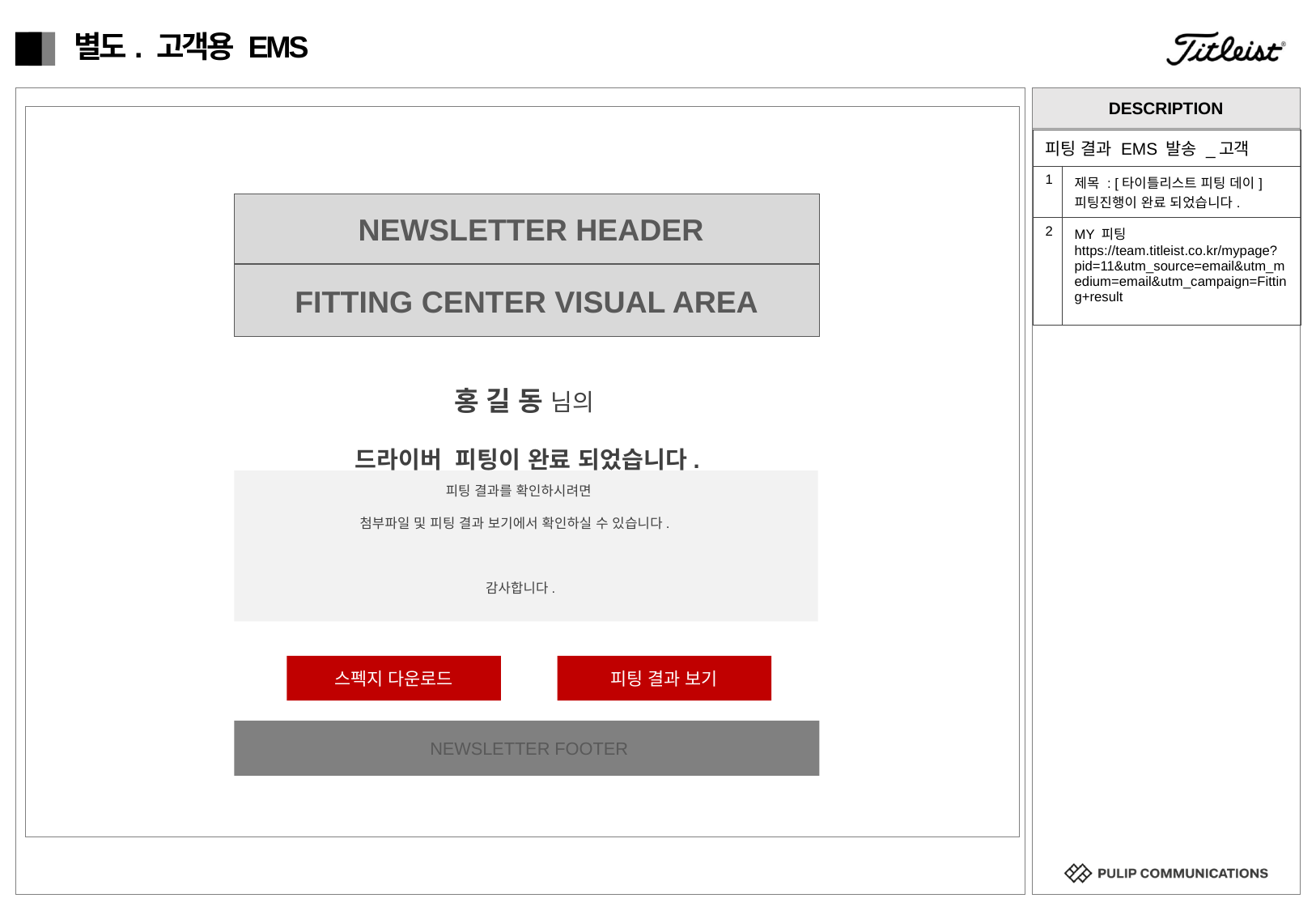

# 별도. 고객용 EMS

| 피팅 결과 EMS 발송 \_고객 |  |
| --- | --- |
| 1 | 제목 : [타이틀리스트 피팅 데이] 피팅진행이 완료 되었습니다. |
| 2 | MY 피팅 https://team.titleist.co.kr/mypage?pid=11&utm\_source=email&utm\_medium=email&utm\_campaign=Fitting+result |
 NEWSLETTER HEADER
FITTING CENTER VISUAL AREA
홍 길 동 님의
드라이버  피팅이 완료 되었습니다.

피팅 결과를 확인하시려면
첨부파일 및 피팅 결과 보기에서 확인하실 수 있습니다.

감사합니다.

스펙지 다운로드
피팅 결과 보기
 NEWSLETTER FOOTER